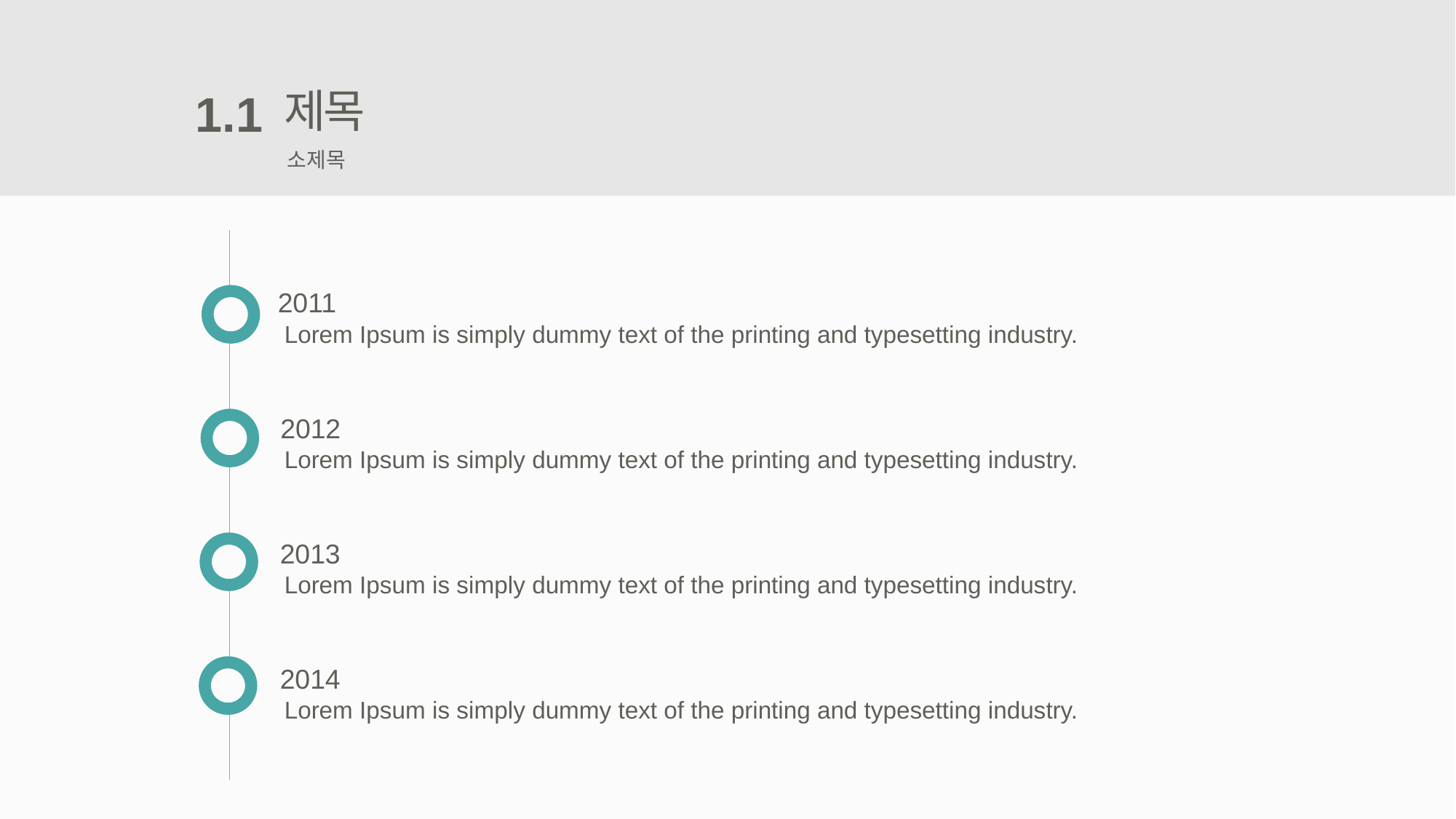

제목
1.1
소제목

2011
Lorem Ipsum is simply dummy text of the printing and typesetting industry.
2012
Lorem Ipsum is simply dummy text of the printing and typesetting industry.
2013
Lorem Ipsum is simply dummy text of the printing and typesetting industry.
2014
Lorem Ipsum is simply dummy text of the printing and typesetting industry.